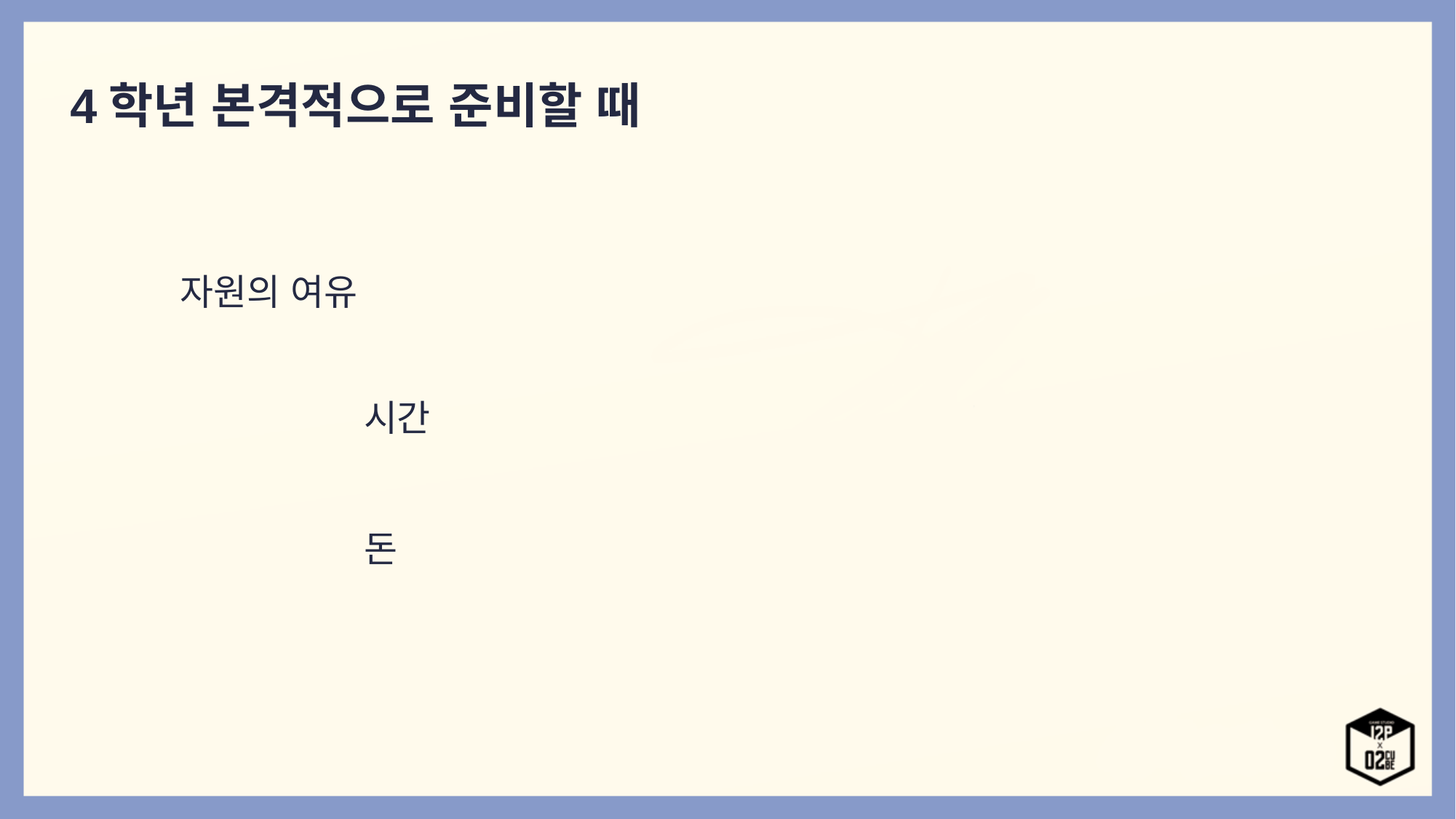

4학년 본격적으로 준비할 때

자원의 여유

시간

돈